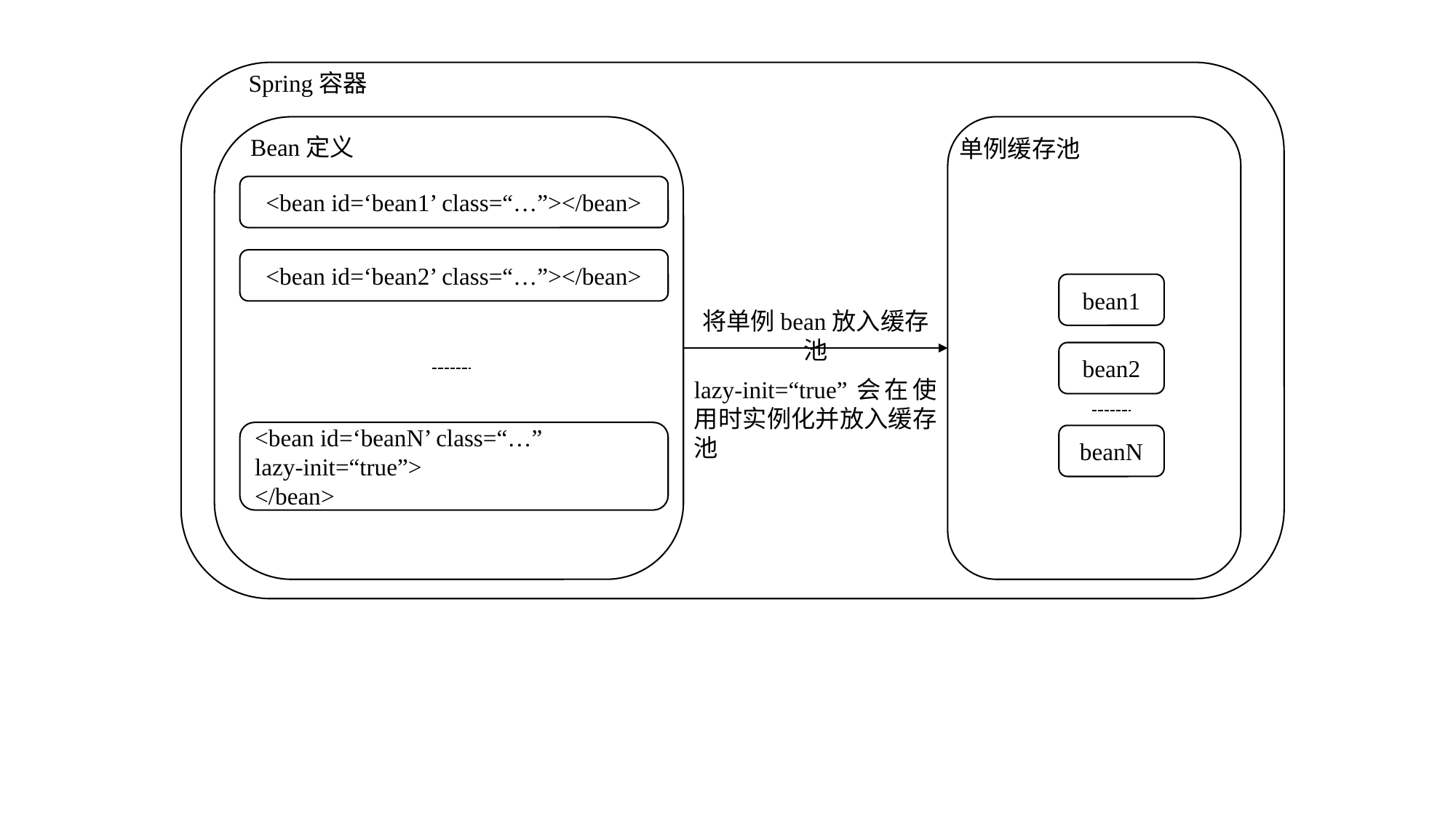

Spring容器

Bean定义
单例缓存池
<bean id=‘bean1’ class=“…”></bean>
<bean id=‘bean2’ class=“…”></bean>
bean1
将单例bean放入缓存池
bean2
lazy-init=“true”会在使用时实例化并放入缓存池
<bean id=‘beanN’ class=“…”
lazy-init=“true”>
</bean>
beanN